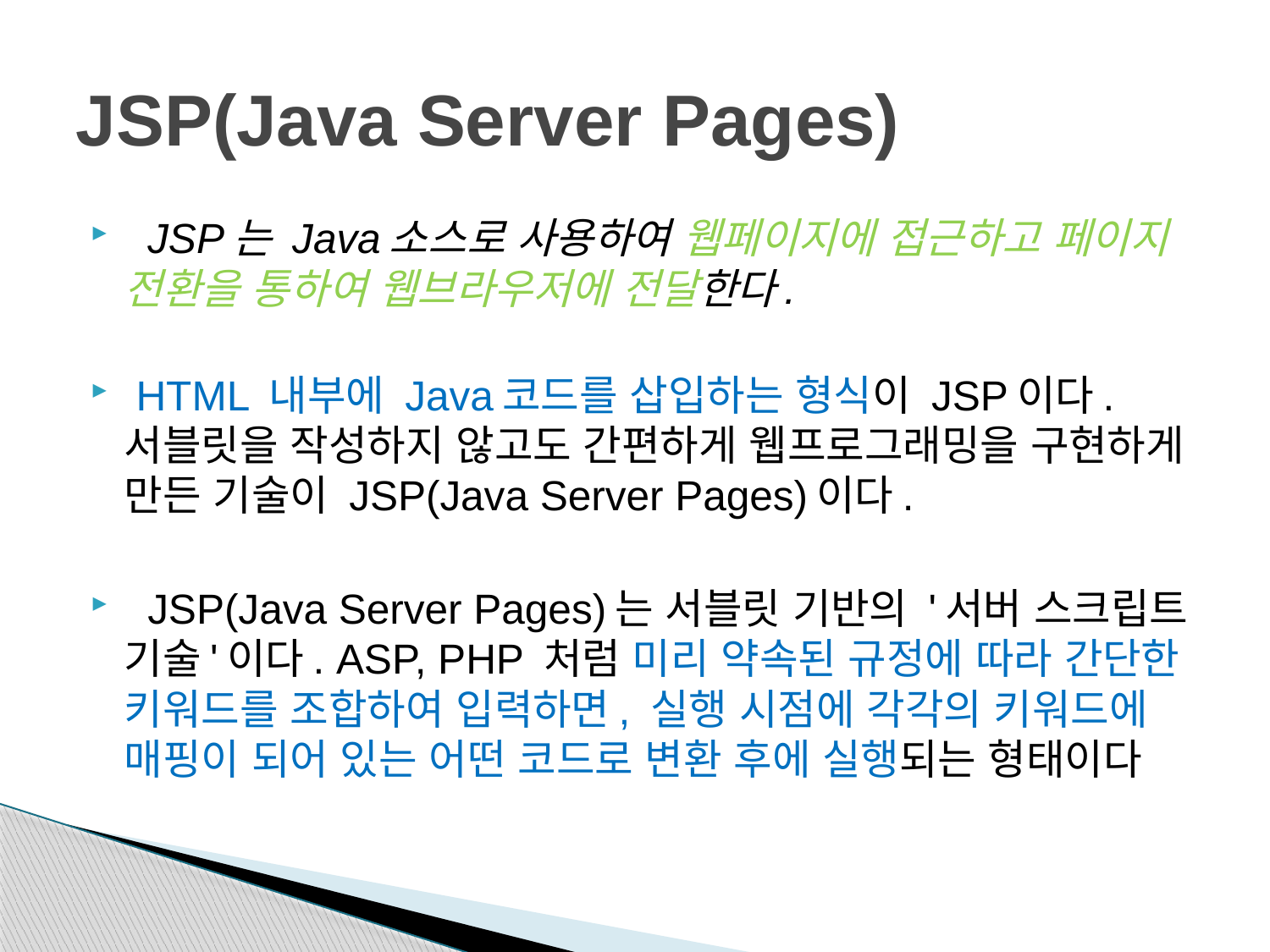

# JSP(Java Server Pages)
  JSP는 Java소스로 사용하여 웹페이지에 접근하고 페이지 전환을 통하여 웹브라우저에 전달한다.
 HTML 내부에 Java코드를 삽입하는 형식이 JSP이다. 서블릿을 작성하지 않고도 간편하게 웹프로그래밍을 구현하게 만든 기술이 JSP(Java Server Pages)이다.

  JSP(Java Server Pages)는 서블릿 기반의 '서버 스크립트 기술'이다. ASP, PHP 처럼 미리 약속된 규정에 따라 간단한 키워드를 조합하여 입력하면, 실행 시점에 각각의 키워드에 매핑이 되어 있는 어떤 코드로 변환 후에 실행되는 형태이다